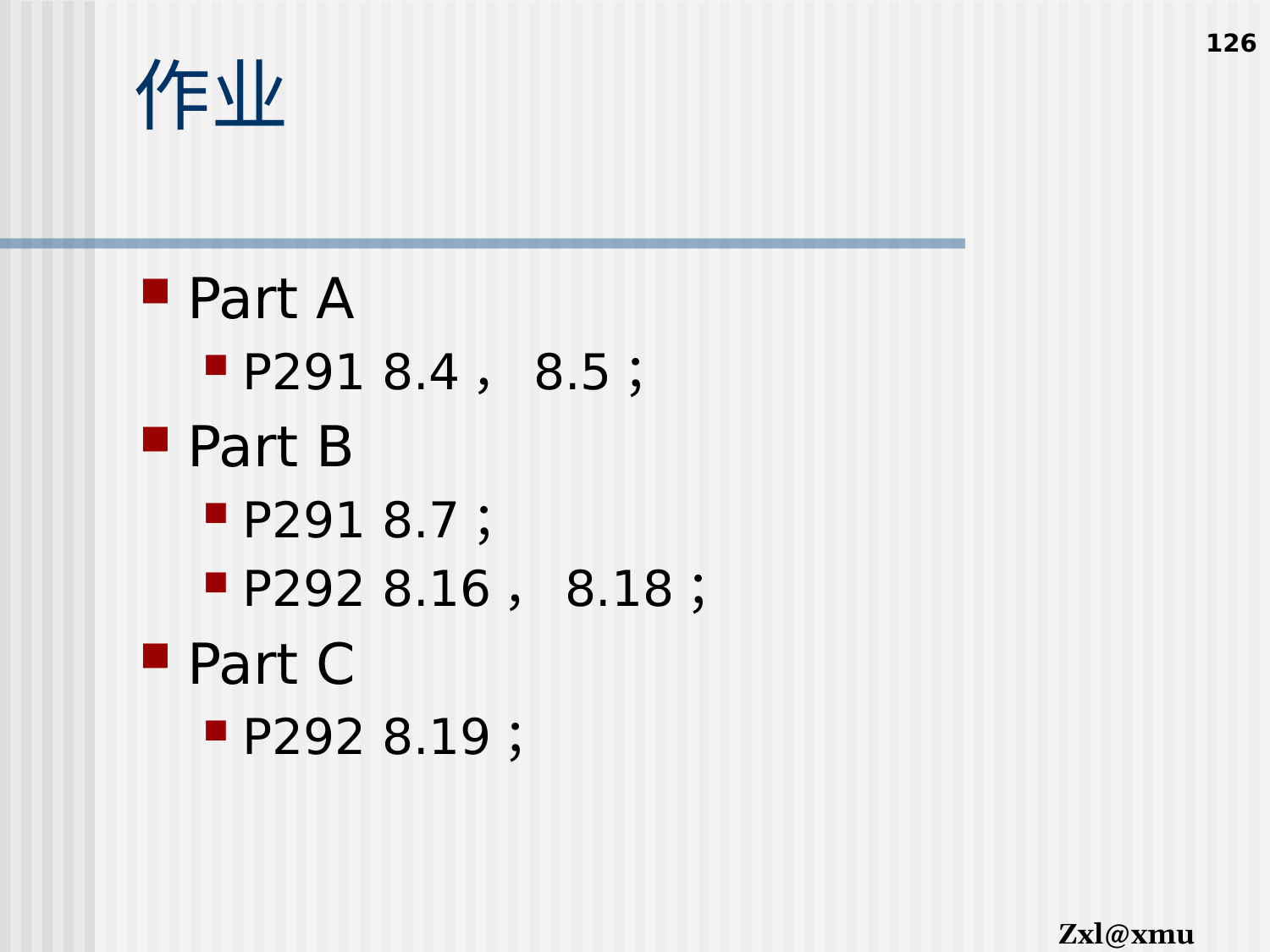

126
# 作业
Part A
P291 8.4，8.5；
Part B
P291 8.7；
P292 8.16，8.18；
Part C
P292 8.19；